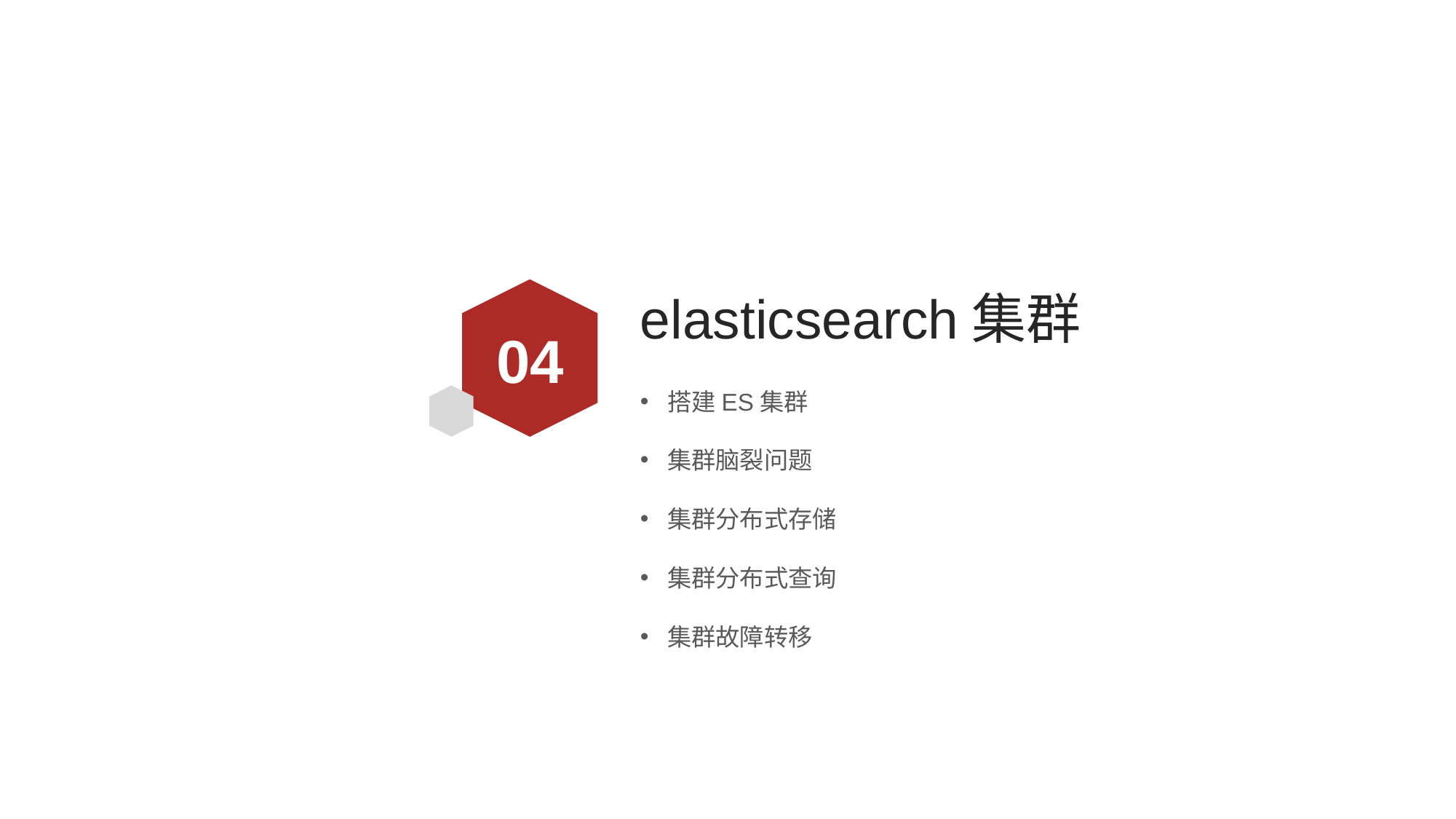

# elasticsearch集群
04
搭建ES集群
集群脑裂问题
集群分布式存储
集群分布式查询
集群故障转移